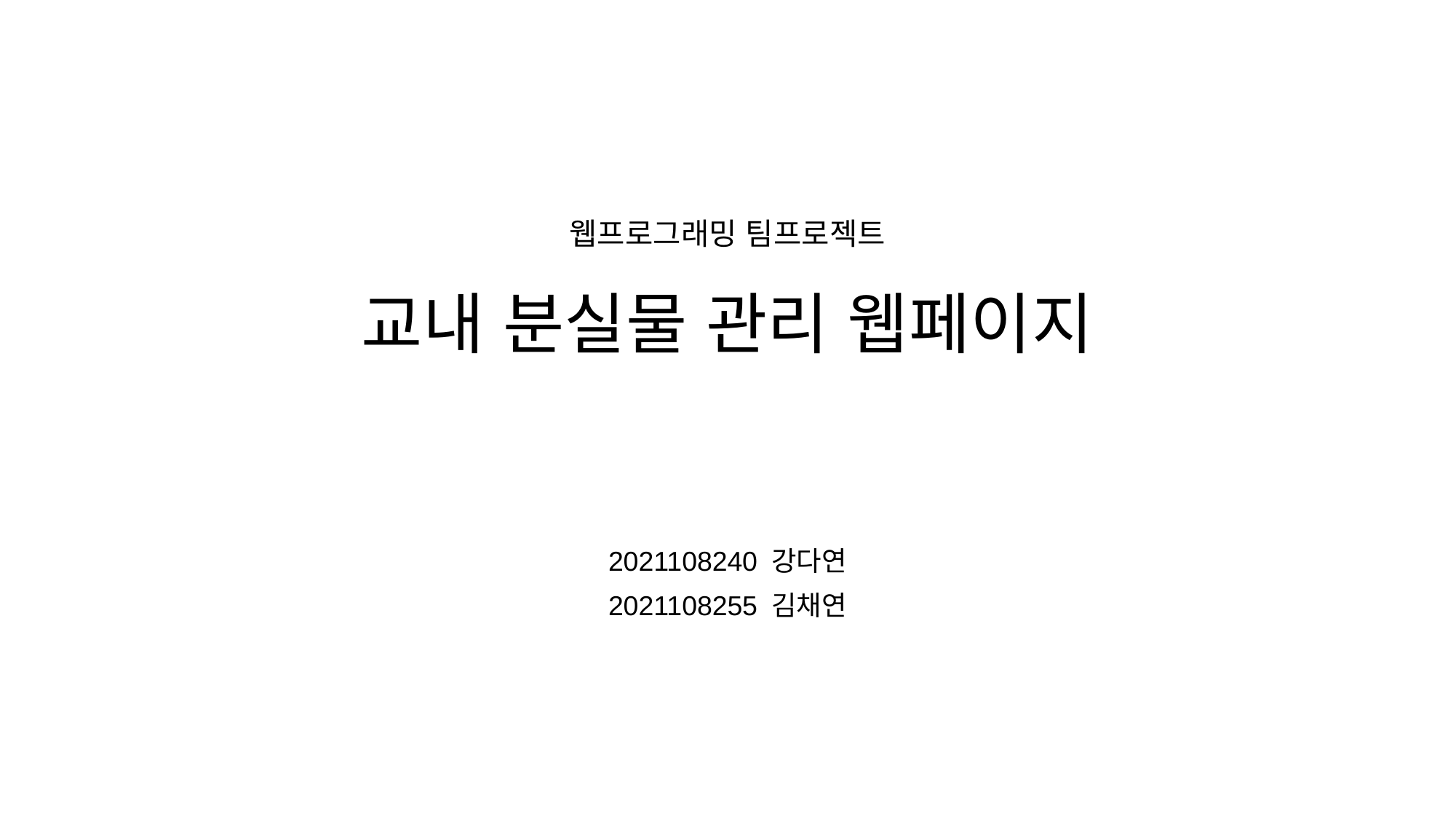

# 웹프로그래밍 팀프로젝트 교내 분실물 관리 웹페이지
2021108240 강다연
2021108255 김채연